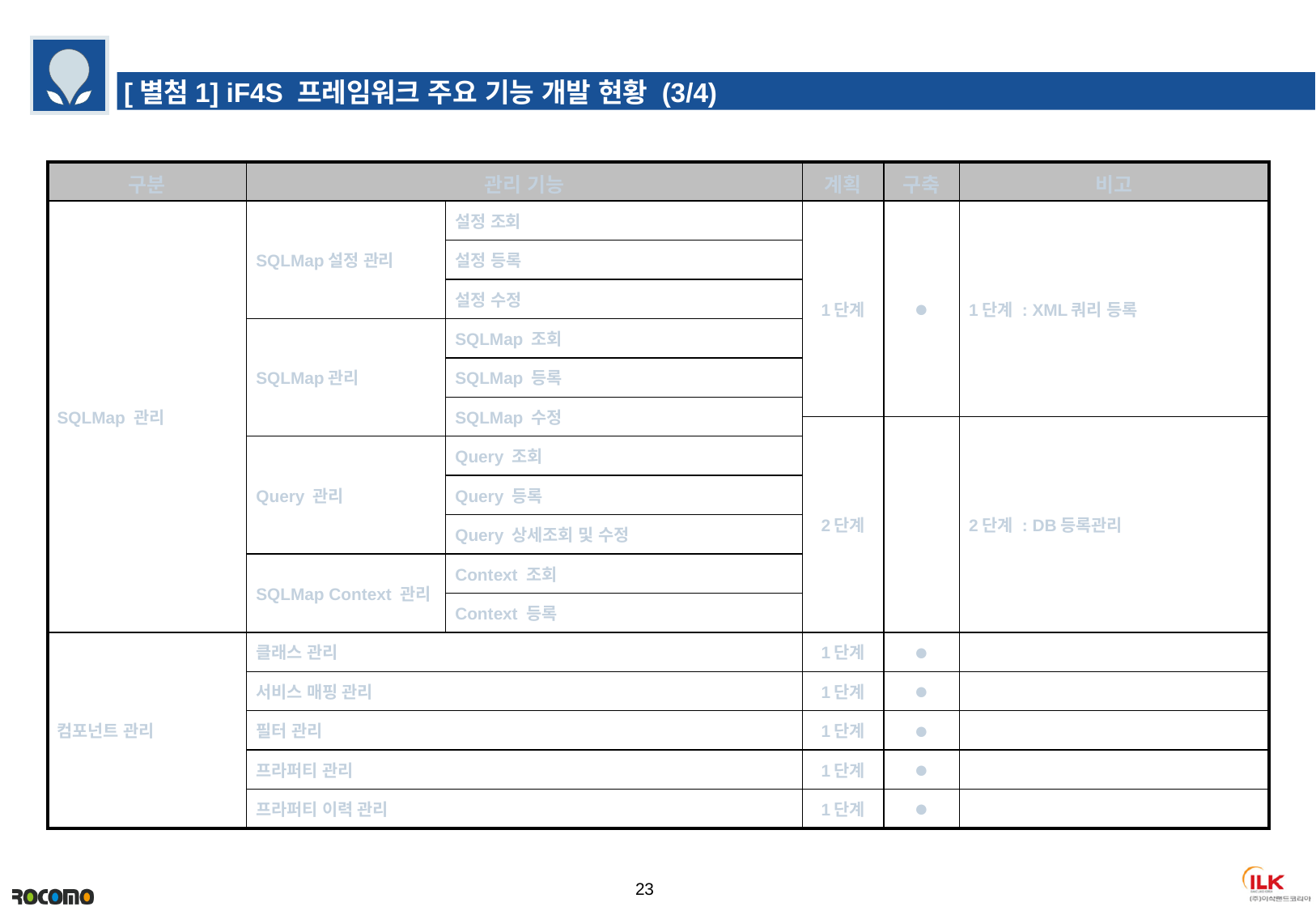

[별첨1] iF4S 프레임워크 주요 기능 개발 현황 (3/4)
| 구분 | 관리 기능 |  | 계획 | 구축 | 비고 |
| --- | --- | --- | --- | --- | --- |
| SQLMap 관리 | SQLMap설정 관리 | 설정 조회 | 1단계 | ● | 1단계 : XML쿼리 등록 |
|  |  | 설정 등록 |  |  |  |
|  |  | 설정 수정 |  |  |  |
|  | SQLMap관리 | SQLMap 조회 |  |  |  |
|  |  | SQLMap 등록 |  |  |  |
|  |  | SQLMap 수정 |  |  |  |
|  |  |  | 2단계 |  | 2단계 : DB등록관리 |
|  | Query 관리 | Query 조회 |  |  |  |
|  |  | Query 등록 |  |  |  |
|  |  | Query 상세조회 및 수정 |  |  |  |
|  | SQLMap Context 관리 | Context 조회 |  |  |  |
|  |  | Context 등록 |  |  |  |
| 컴포넌트 관리 | 클래스 관리 |  | 1단계 | ● |  |
|  | 서비스 매핑 관리 |  | 1단계 | ● |  |
|  | 필터 관리 |  | 1단계 | ● |  |
|  | 프라퍼티 관리 |  | 1단계 | ● |  |
|  | 프라퍼티 이력 관리 |  | 1단계 | ● |  |